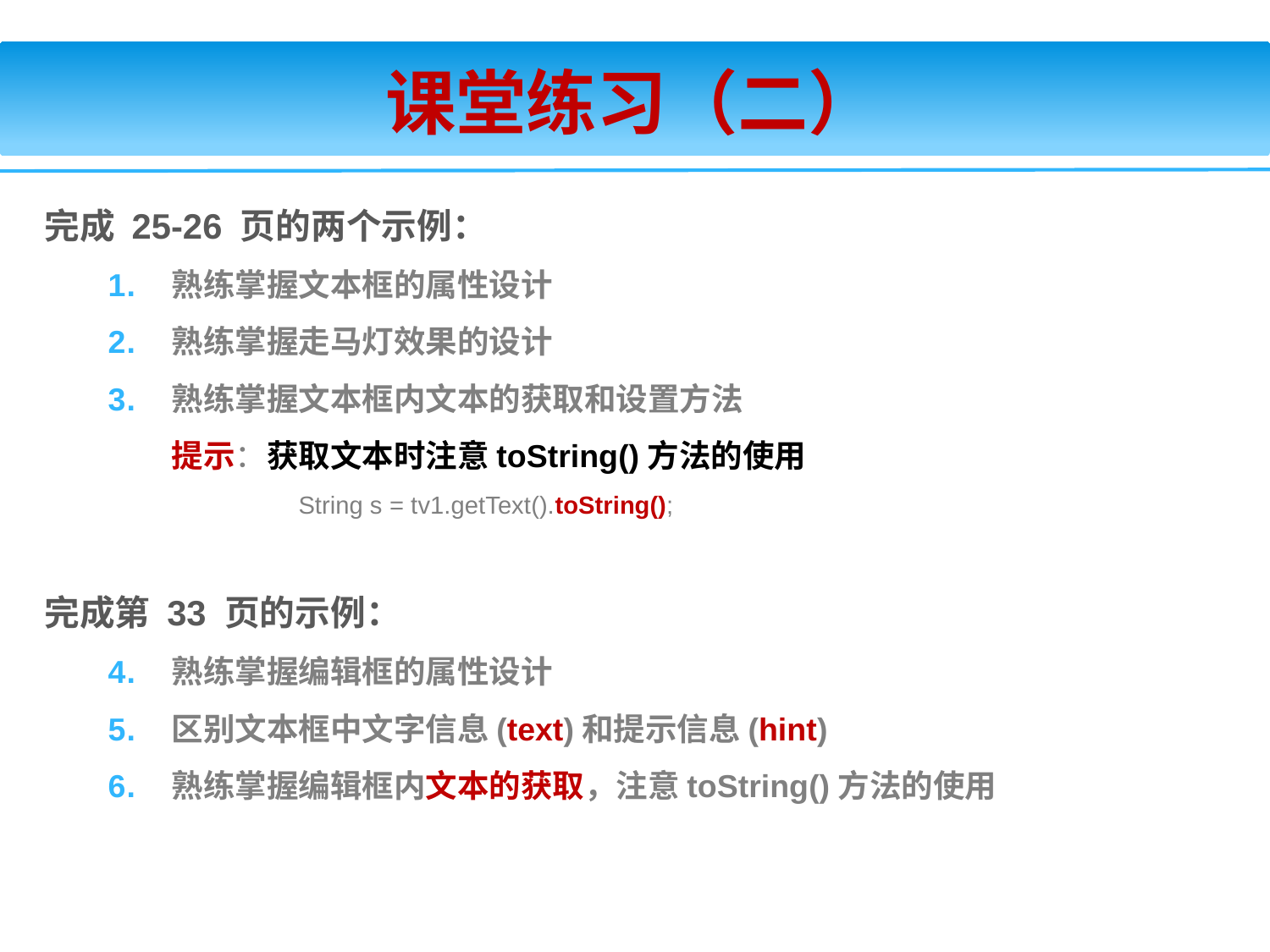

课堂练习（二）
完成 25-26 页的两个示例：
熟练掌握文本框的属性设计
熟练掌握走马灯效果的设计
熟练掌握文本框内文本的获取和设置方法
提示：获取文本时注意toString()方法的使用
String s = tv1.getText().toString();

完成第 33 页的示例：
熟练掌握编辑框的属性设计
区别文本框中文字信息(text)和提示信息(hint)
熟练掌握编辑框内文本的获取，注意toString()方法的使用